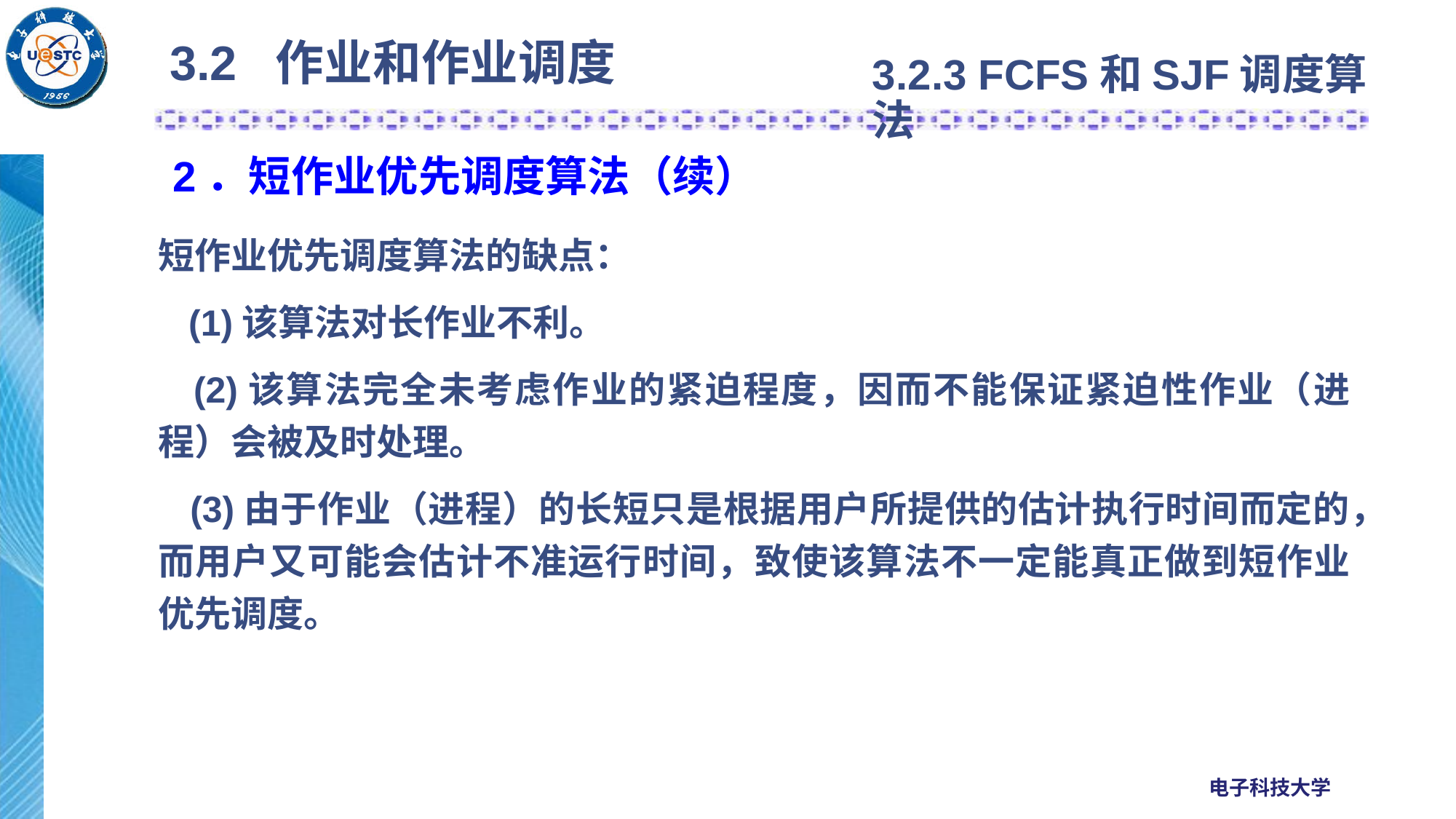

3.2  作业和作业调度
# 3.2.3 FCFS和SJF调度算法
2．短作业优先调度算法（续）
短作业优先调度算法的缺点：
   (1)该算法对长作业不利。
   (2)该算法完全未考虑作业的紧迫程度，因而不能保证紧迫性作业（进程）会被及时处理。
   (3)由于作业（进程）的长短只是根据用户所提供的估计执行时间而定的，而用户又可能会估计不准运行时间，致使该算法不一定能真正做到短作业优先调度。